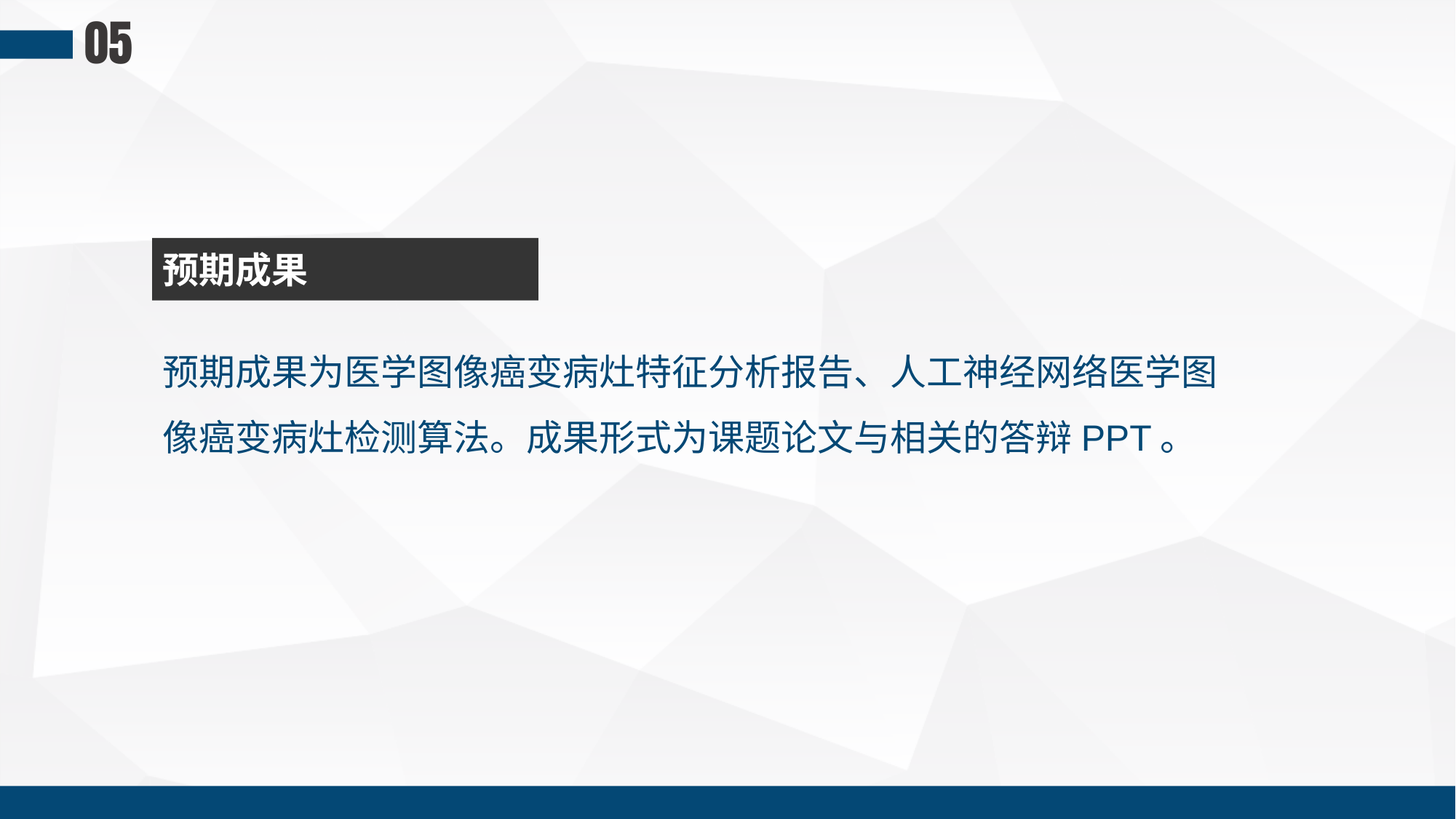

05

预期成果
预期成果为医学图像癌变病灶特征分析报告、人工神经网络医学图像癌变病灶检测算法。成果形式为课题论文与相关的答辩PPT。